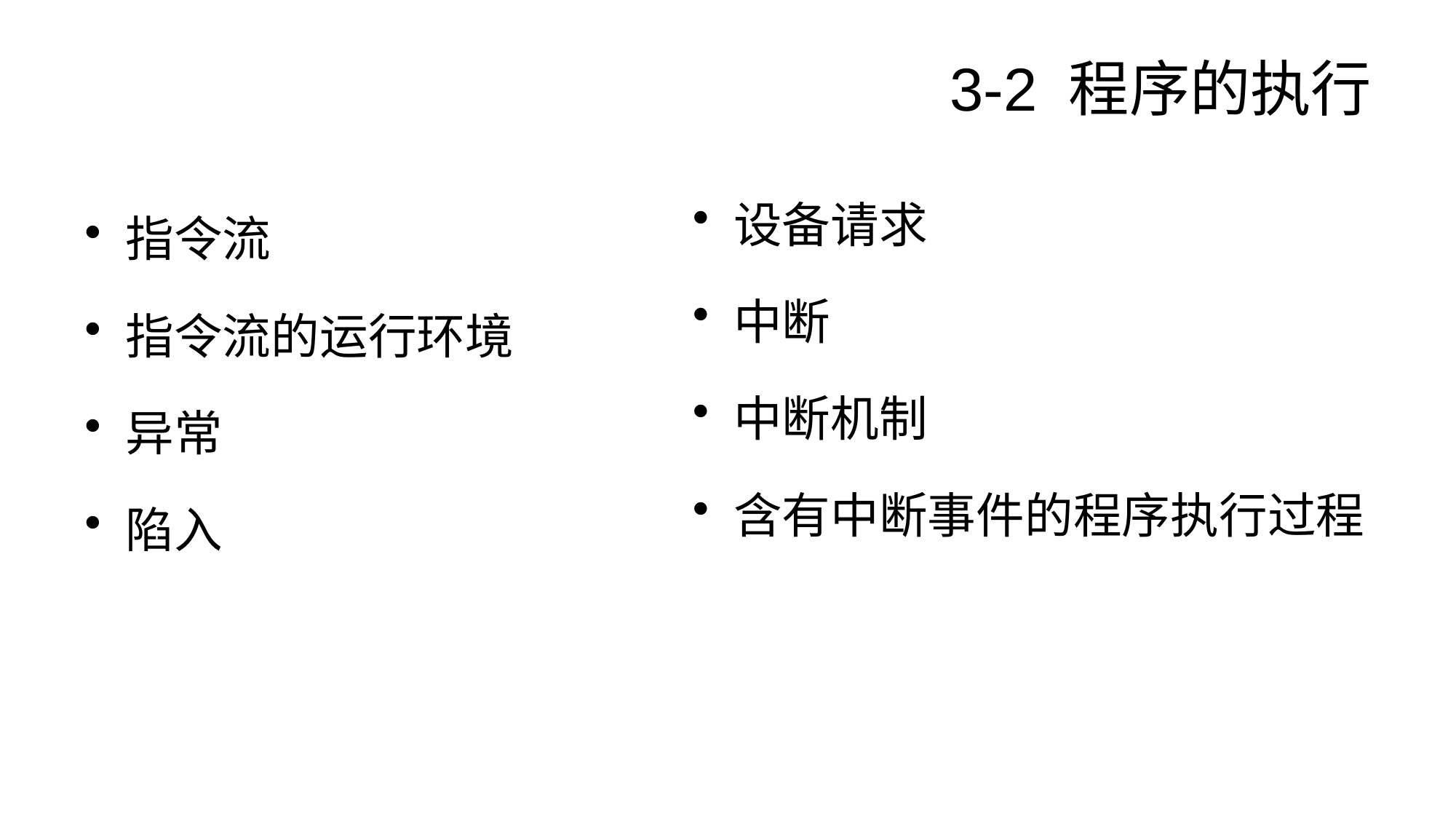

# 3-2 程序的执行
设备请求
中断
中断机制
含有中断事件的程序执行过程
指令流
指令流的运行环境
异常
陷入